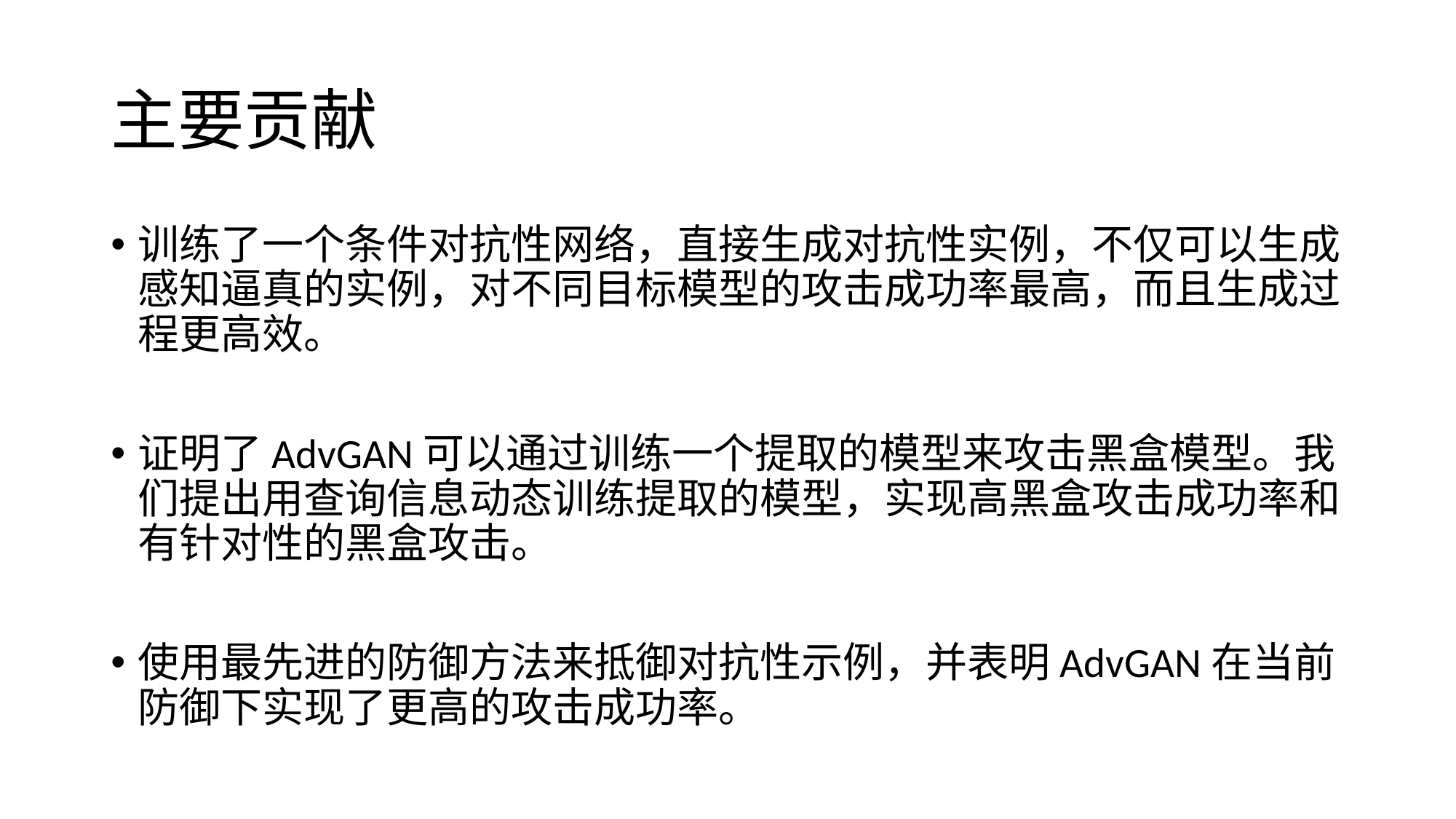

# 主要贡献
训练了一个条件对抗性网络，直接生成对抗性实例，不仅可以生成感知逼真的实例，对不同目标模型的攻击成功率最高，而且生成过程更高效。

证明了AdvGAN可以通过训练一个提取的模型来攻击黑盒模型。我们提出用查询信息动态训练提取的模型，实现高黑盒攻击成功率和有针对性的黑盒攻击。

使用最先进的防御方法来抵御对抗性示例，并表明AdvGAN在当前防御下实现了更高的攻击成功率。